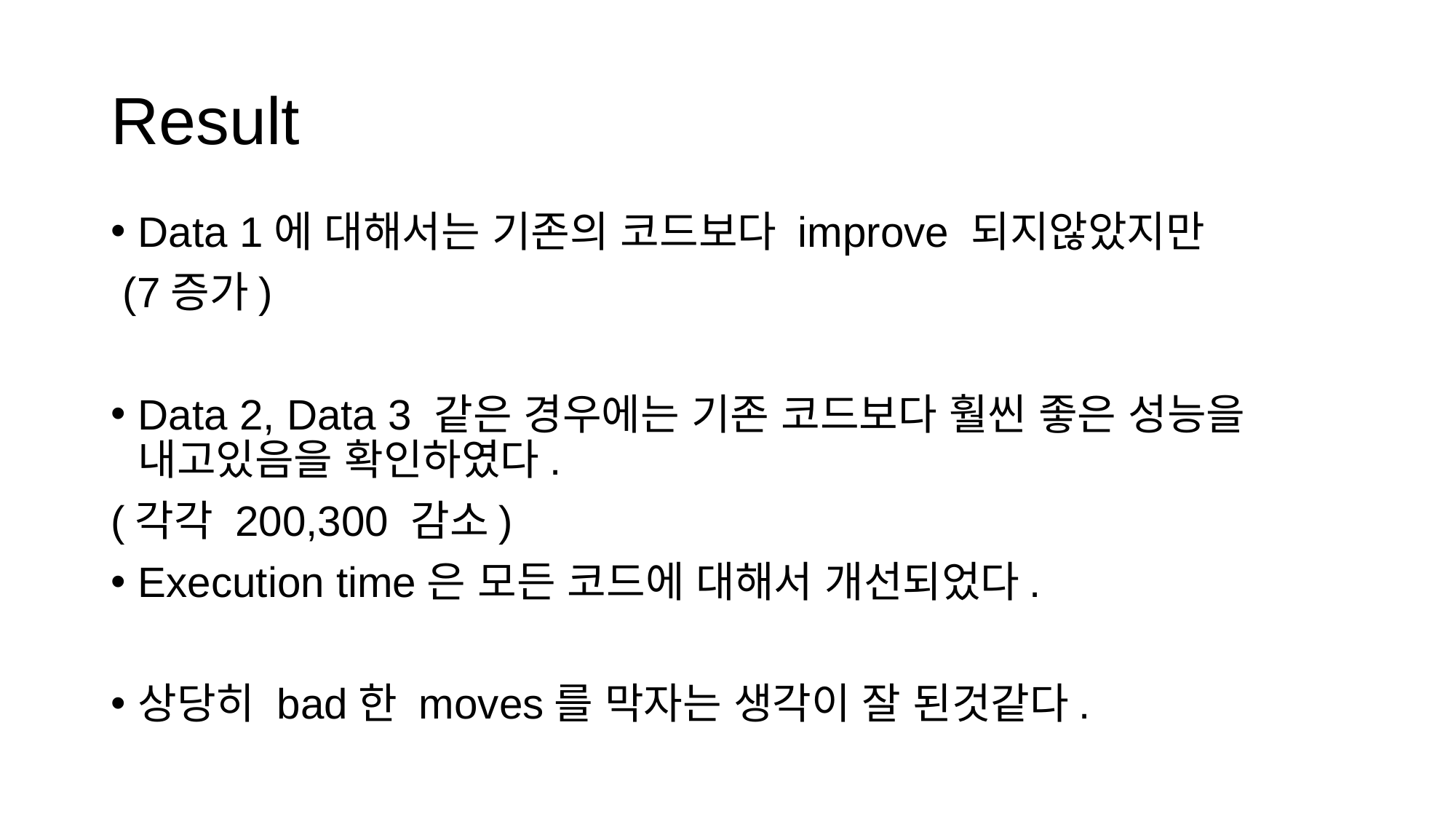

# Result

Data 1에 대해서는 기존의 코드보다 improve 되지않았지만
 (7증가)

Data 2, Data 3 같은 경우에는 기존 코드보다 훨씬 좋은 성능을 내고있음을 확인하였다.
(각각 200,300 감소)
Execution time은 모든 코드에 대해서 개선되었다.

상당히 bad한 moves를 막자는 생각이 잘 된것같다.